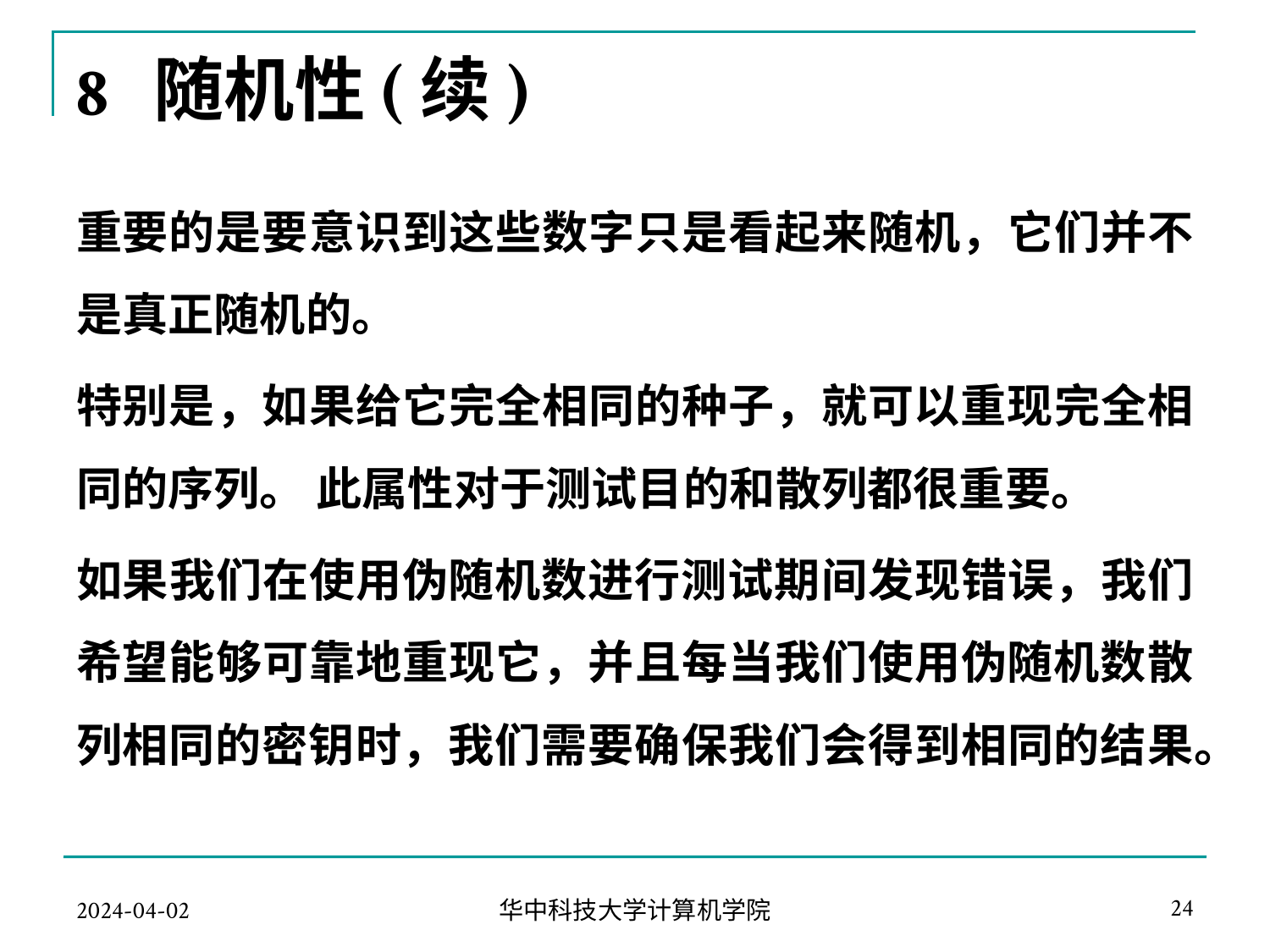

# 8  随机性(续)
重要的是要意识到这些数字只是看起来随机，它们并不是真正随机的。
特别是，如果给它完全相同的种子，就可以重现完全相同的序列。 此属性对于测试目的和散列都很重要。
如果我们在使用伪随机数进行测试期间发现错误，我们希望能够可靠地重现它，并且每当我们使用伪随机数散列相同的密钥时，我们需要确保我们会得到相同的结果。
2024-04-02
24
华中科技大学计算机学院